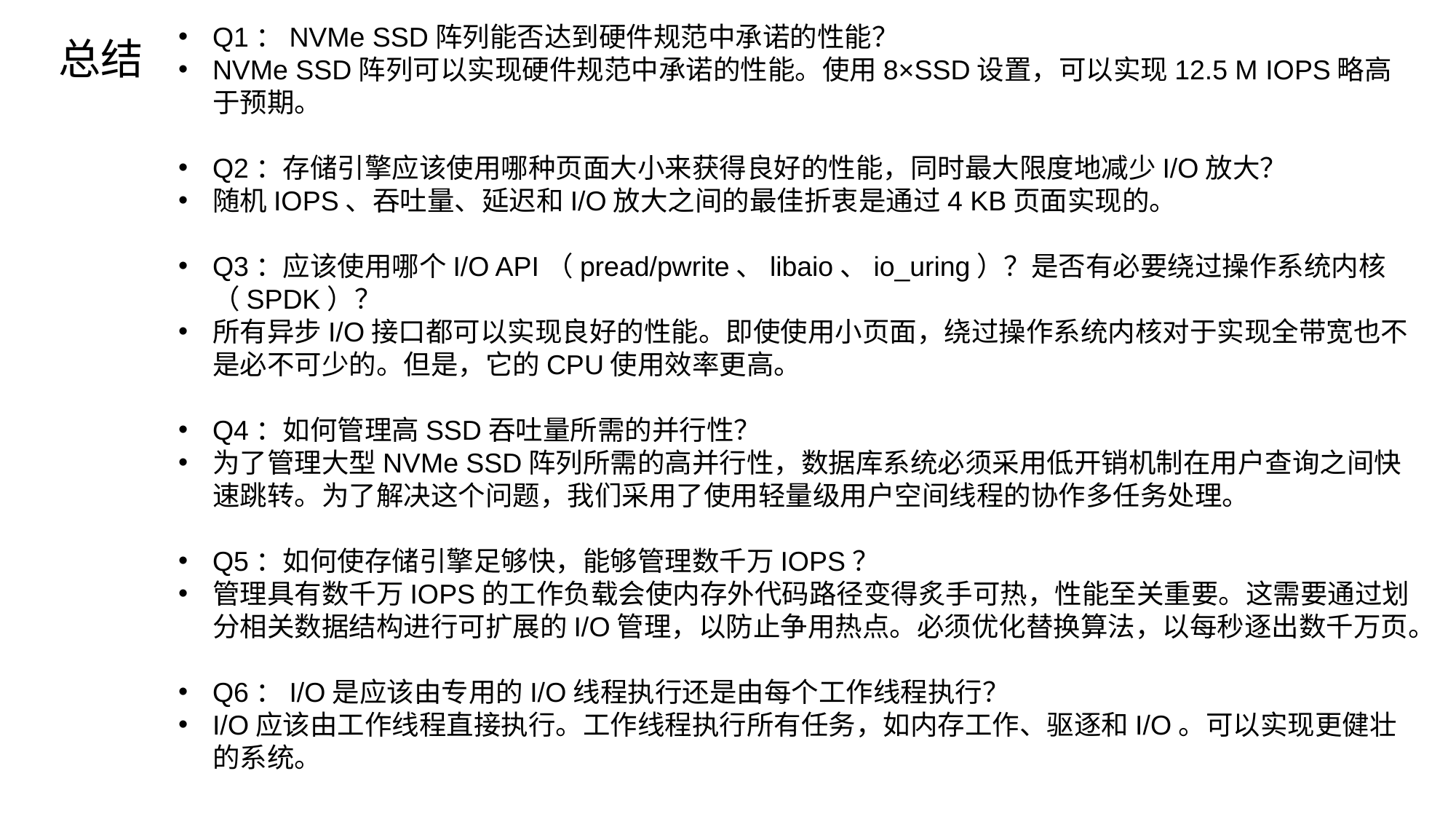

Q1：NVMe SSD阵列能否达到硬件规范中承诺的性能？
NVMe SSD阵列可以实现硬件规范中承诺的性能。使用8×SSD设置，可以实现12.5 M IOPS略高于预期。

Q2：存储引擎应该使用哪种页面大小来获得良好的性能，同时最大限度地减少I/O放大？
随机IOPS、吞吐量、延迟和I/O放大之间的最佳折衷是通过4 KB页面实现的。

Q3：应该使用哪个I/O API（pread/pwrite、libaio、io_uring）？是否有必要绕过操作系统内核（SPDK）？
所有异步I/O接口都可以实现良好的性能。即使使用小页面，绕过操作系统内核对于实现全带宽也不是必不可少的。但是，它的CPU使用效率更高。

Q4：如何管理高SSD吞吐量所需的并行性？
为了管理大型NVMe SSD阵列所需的高并行性，数据库系统必须采用低开销机制在用户查询之间快速跳转。为了解决这个问题，我们采用了使用轻量级用户空间线程的协作多任务处理。

Q5：如何使存储引擎足够快，能够管理数千万IOPS？
管理具有数千万IOPS的工作负载会使内存外代码路径变得炙手可热，性能至关重要。这需要通过划分相关数据结构进行可扩展的I/O管理，以防止争用热点。必须优化替换算法，以每秒逐出数千万页。

Q6：I/O是应该由专用的I/O线程执行还是由每个工作线程执行？
I/O应该由工作线程直接执行。工作线程执行所有任务，如内存工作、驱逐和I/O。可以实现更健壮的系统。

总结